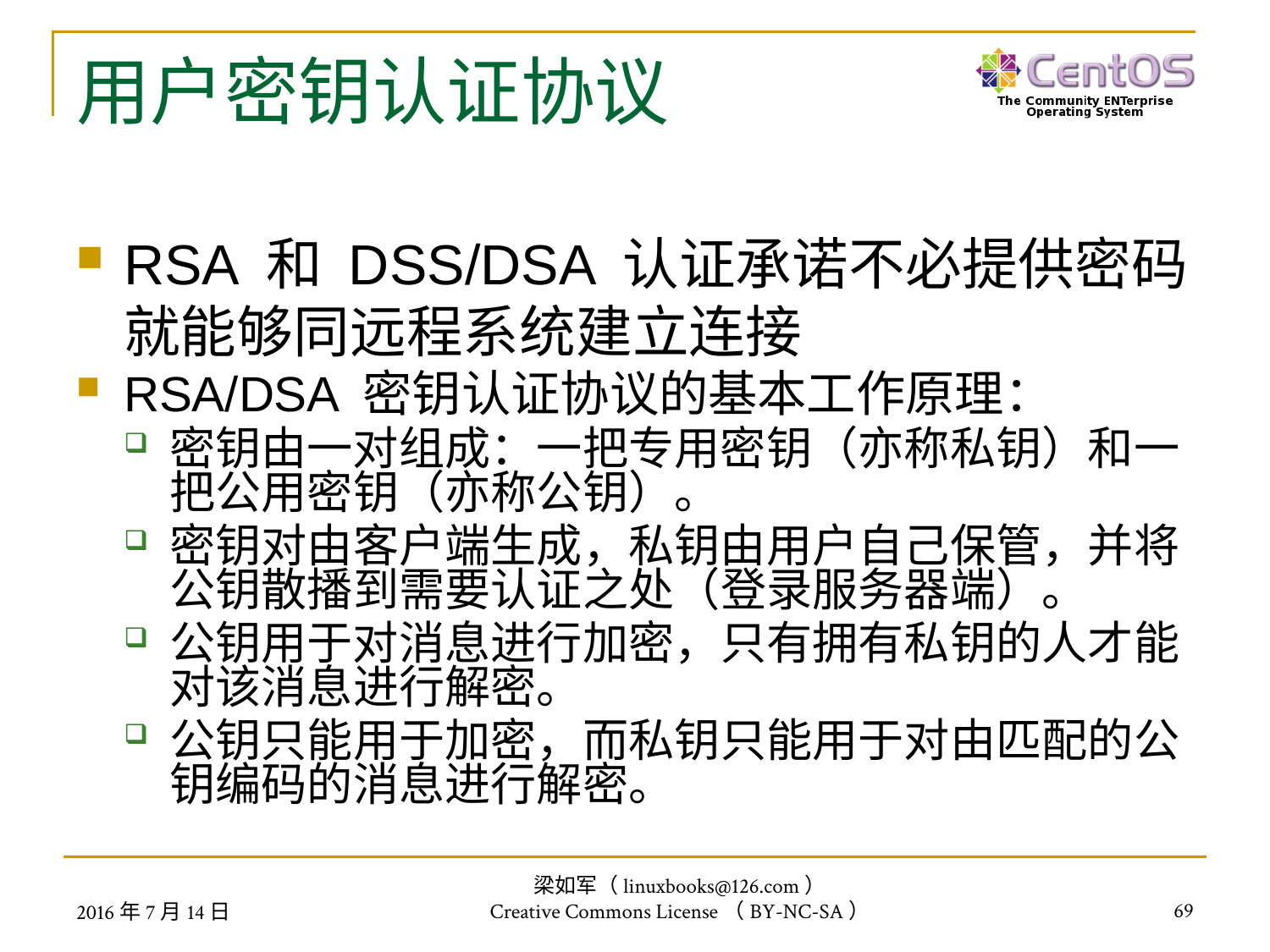

# 用户密钥认证协议
RSA 和 DSS/DSA 认证承诺不必提供密码就能够同远程系统建立连接
RSA/DSA 密钥认证协议的基本工作原理：
密钥由一对组成：一把专用密钥（亦称私钥）和一把公用密钥（亦称公钥）。
密钥对由客户端生成，私钥由用户自己保管，并将公钥散播到需要认证之处（登录服务器端）。
公钥用于对消息进行加密，只有拥有私钥的人才能对该消息进行解密。
公钥只能用于加密，而私钥只能用于对由匹配的公钥编码的消息进行解密。

梁如军（linuxbooks@126.com）
Creative Commons License（BY-NC-SA）
2016年7月14日
69